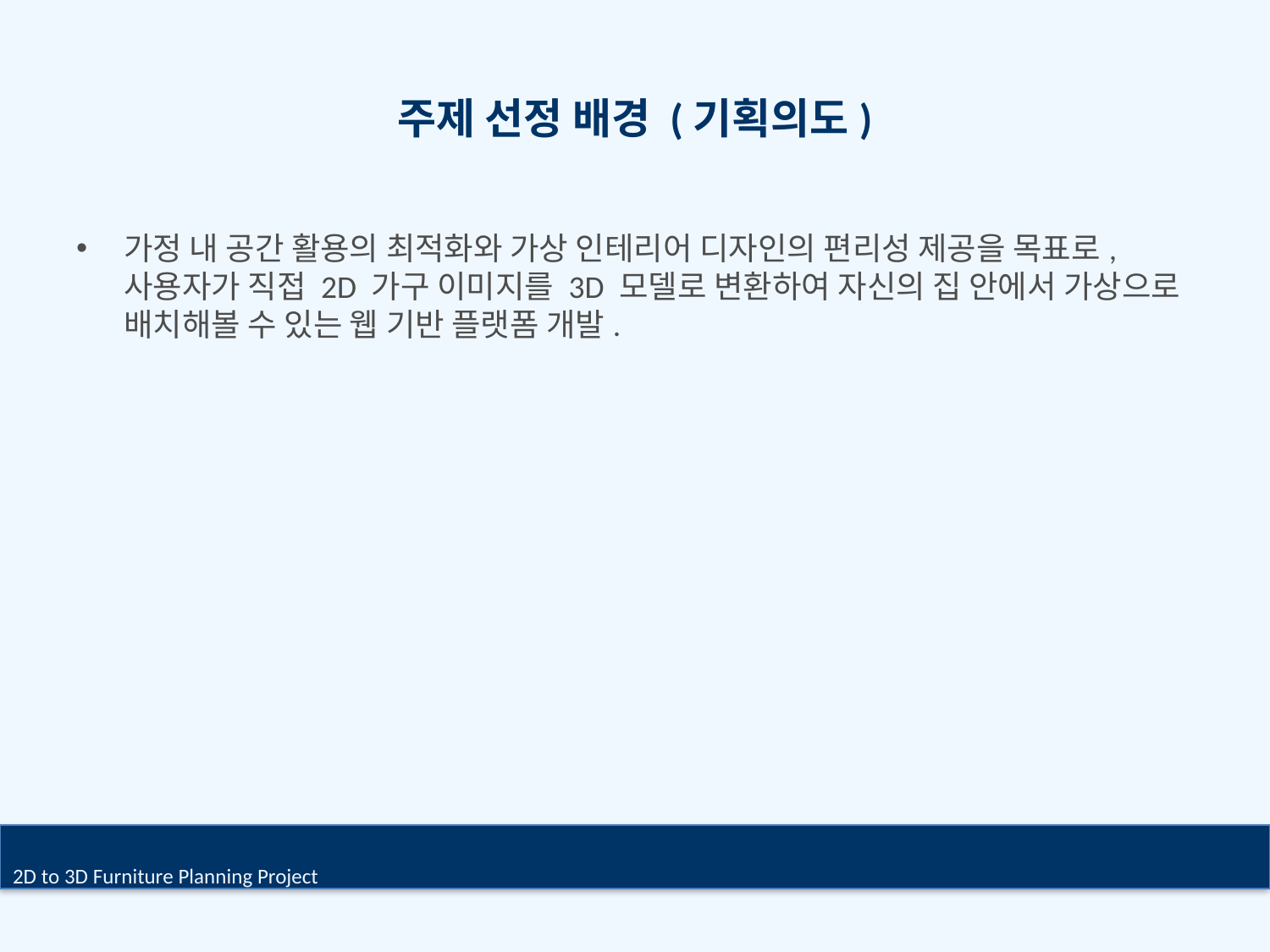

# 주제 선정 배경 (기획의도)
가정 내 공간 활용의 최적화와 가상 인테리어 디자인의 편리성 제공을 목표로,
사용자가 직접 2D 가구 이미지를 3D 모델로 변환하여 자신의 집 안에서 가상으로 배치해볼 수 있는 웹 기반 플랫폼 개발.

2D to 3D Furniture Planning Project